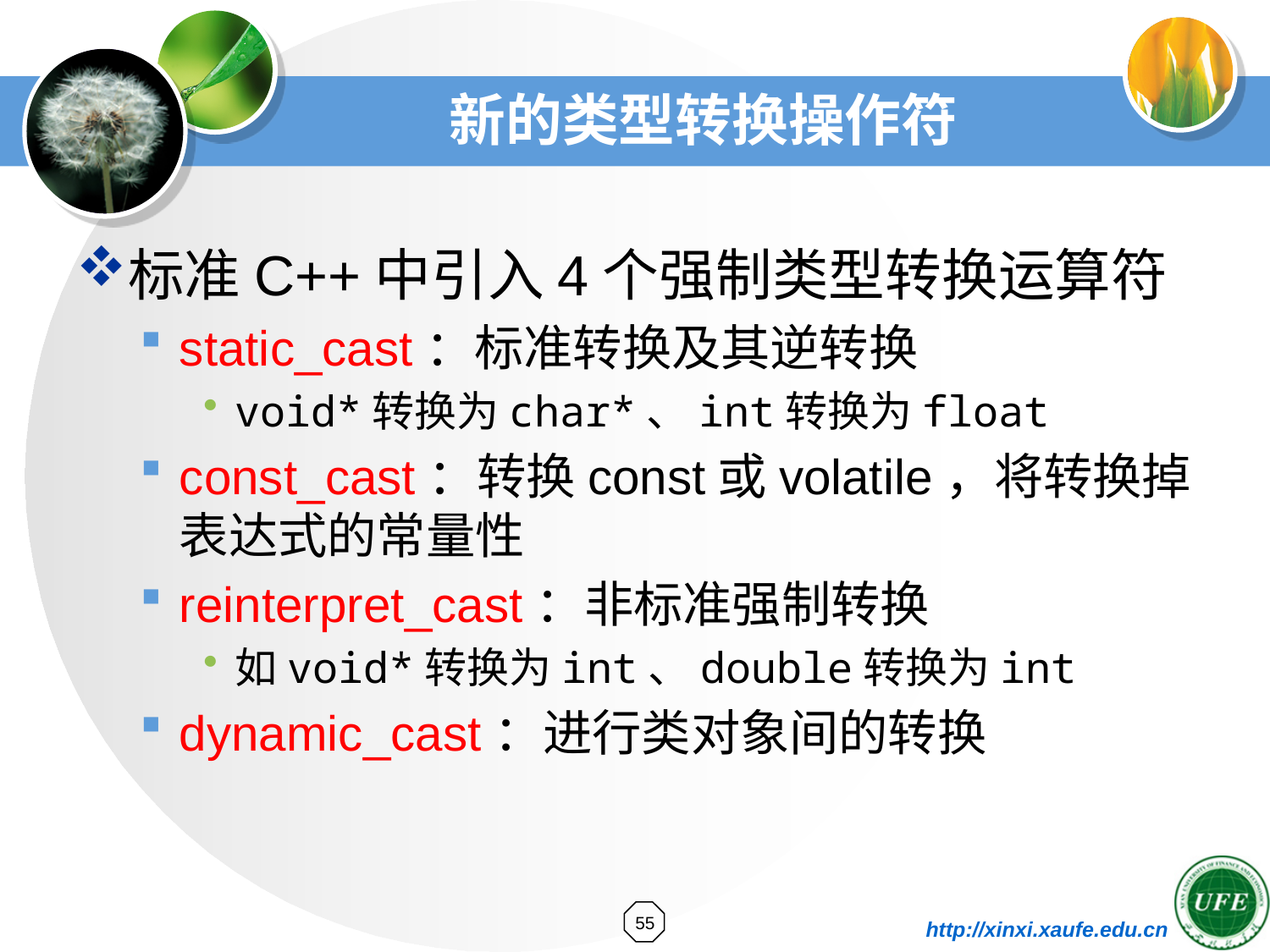

# 新的类型转换操作符
标准C++中引入4个强制类型转换运算符
static_cast：标准转换及其逆转换
void*转换为char*、int转换为float
const_cast：转换const或volatile，将转换掉表达式的常量性
reinterpret_cast：非标准强制转换
如void*转换为int、double转换为int
dynamic_cast：进行类对象间的转换
55
http://xinxi.xaufe.edu.cn